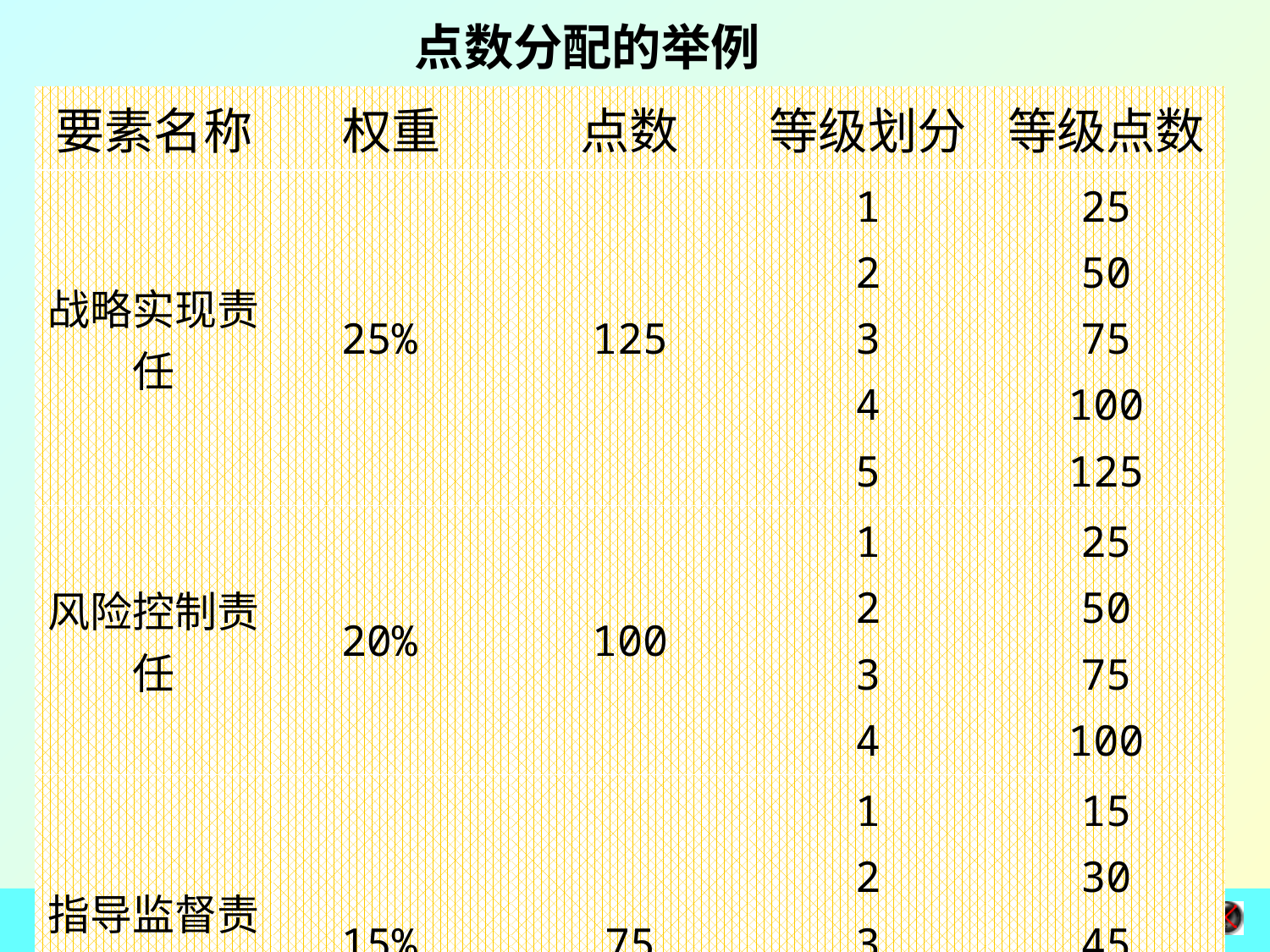

点数分配的举例
| 要素名称 | 权重 | 点数 | 等级划分 | 等级点数 |
| --- | --- | --- | --- | --- |
| 战略实现责任 | 25% | 125 | 1 2 3 4 5 | 25 50 75 100 125 |
| 风险控制责任 | 20% | 100 | 1 2 3 4 | 25 50 75 100 |
| 指导监督责任 | 15% | 75 | 1 2 3 4 5 | 15 30 45 60 75 |
wangchenggang